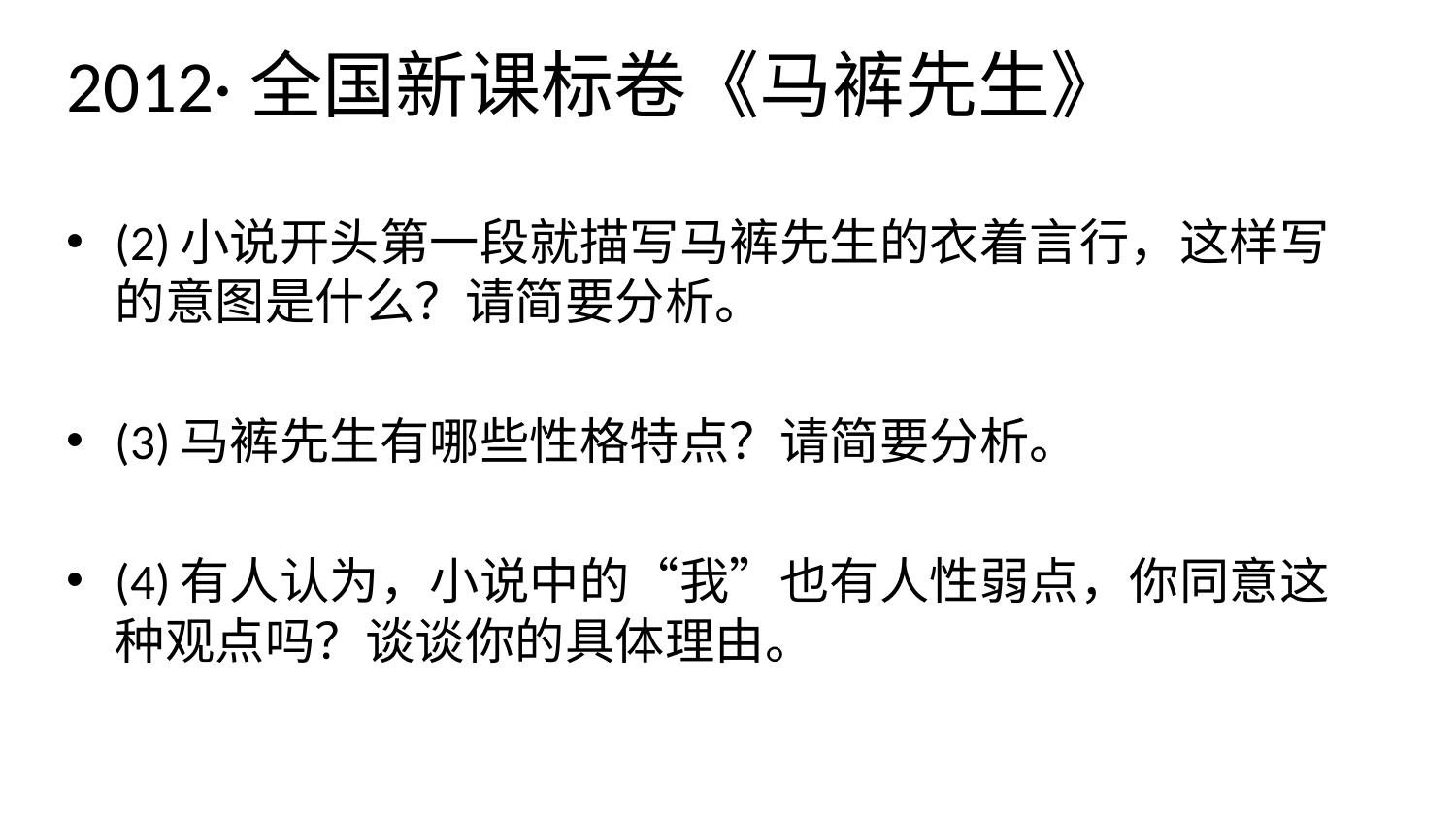

2012·全国新课标卷《马裤先生》
(2)小说开头第一段就描写马裤先生的衣着言行，这样写的意图是什么？请简要分析。

(3)马裤先生有哪些性格特点？请简要分析。

(4)有人认为，小说中的“我”也有人性弱点，你同意这种观点吗？谈谈你的具体理由。